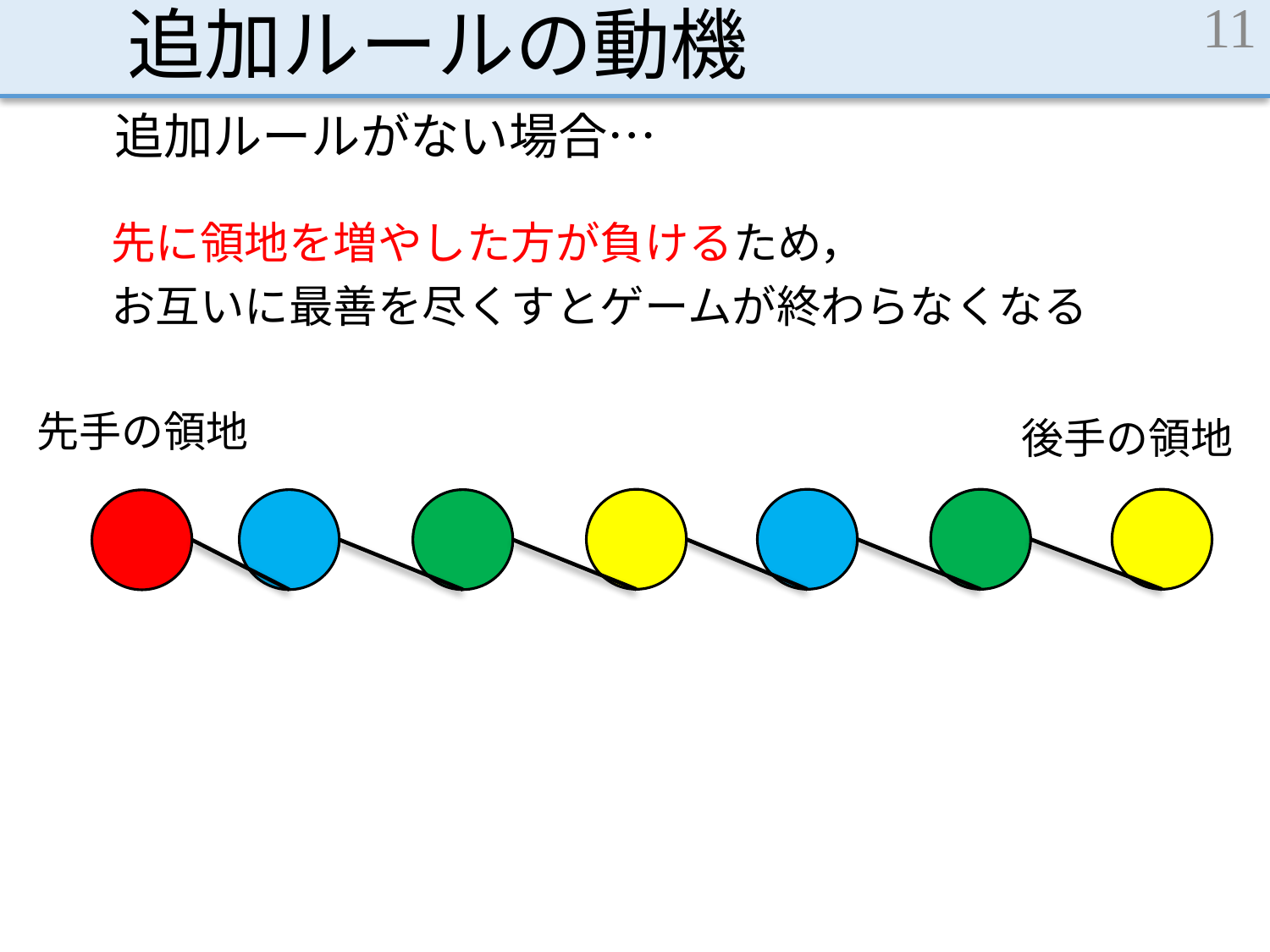

# 追加ルールの動機
11
追加ルールがない場合…
先に領地を増やした方が負けるため，
お互いに最善を尽くすとゲームが終わらなくなる
先手の領地
後手の領地